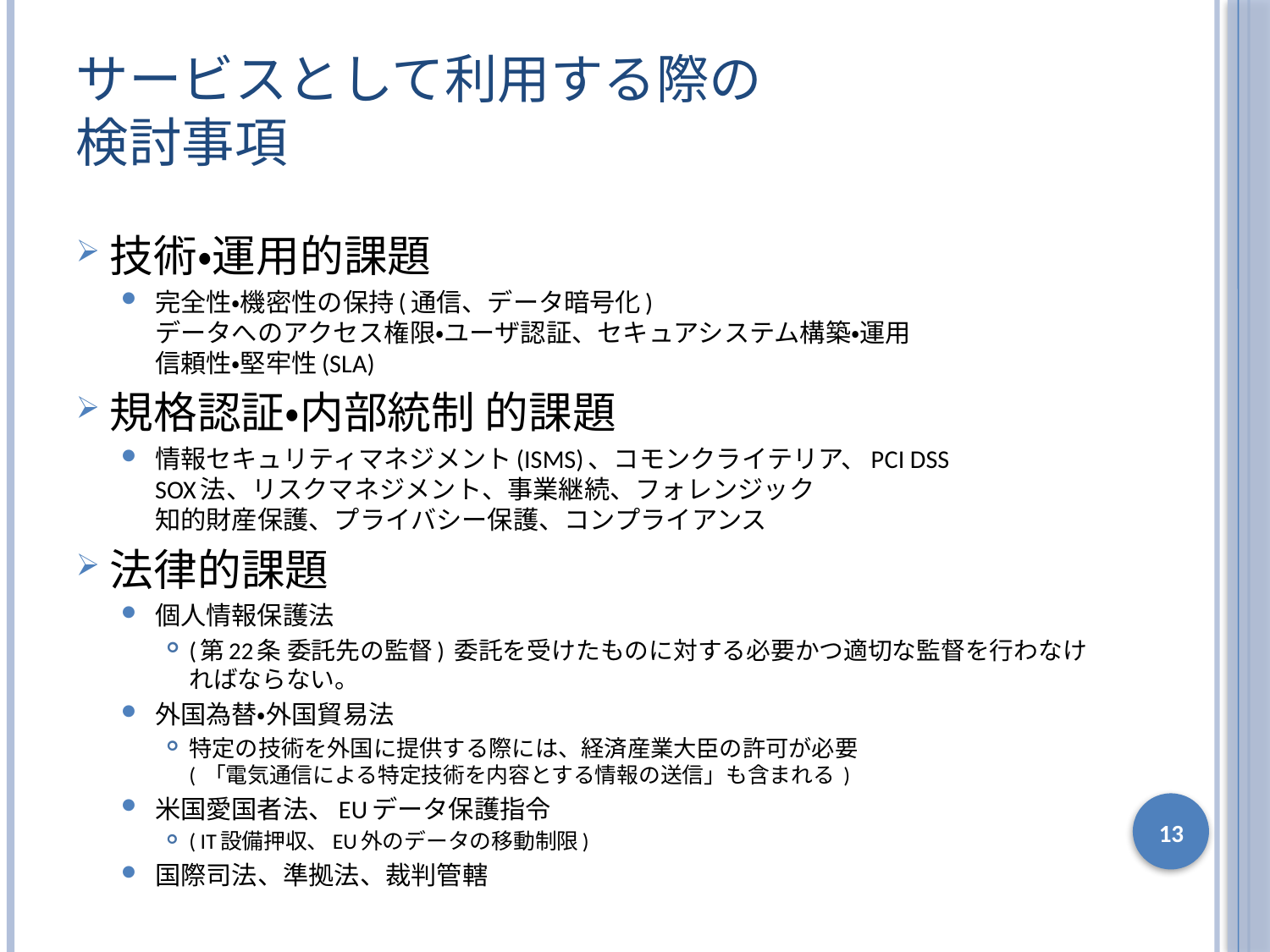

# サービスとして利用する際の 検討事項
技術・運用的課題
完全性・機密性の保持(通信、データ暗号化)
データへのアクセス権限・ユーザ認証、セキュアシステム構築・運用
信頼性・堅牢性(SLA)
規格認証・内部統制 的課題
情報セキュリティマネジメント(ISMS)、コモンクライテリア、PCI DSS
SOX法、リスクマネジメント、事業継続、フォレンジック
知的財産保護、プライバシー保護、コンプライアンス
法律的課題
個人情報保護法
(第22条 委託先の監督) 委託を受けたものに対する必要かつ適切な監督を行わなければならない。
外国為替・外国貿易法
特定の技術を外国に提供する際には、経済産業大臣の許可が必要
( 「電気通信による特定技術を内容とする情報の送信」も含まれる )
米国愛国者法、EUデータ保護指令
( IT設備押収、EU外のデータの移動制限)
国際司法、準拠法、裁判管轄
13